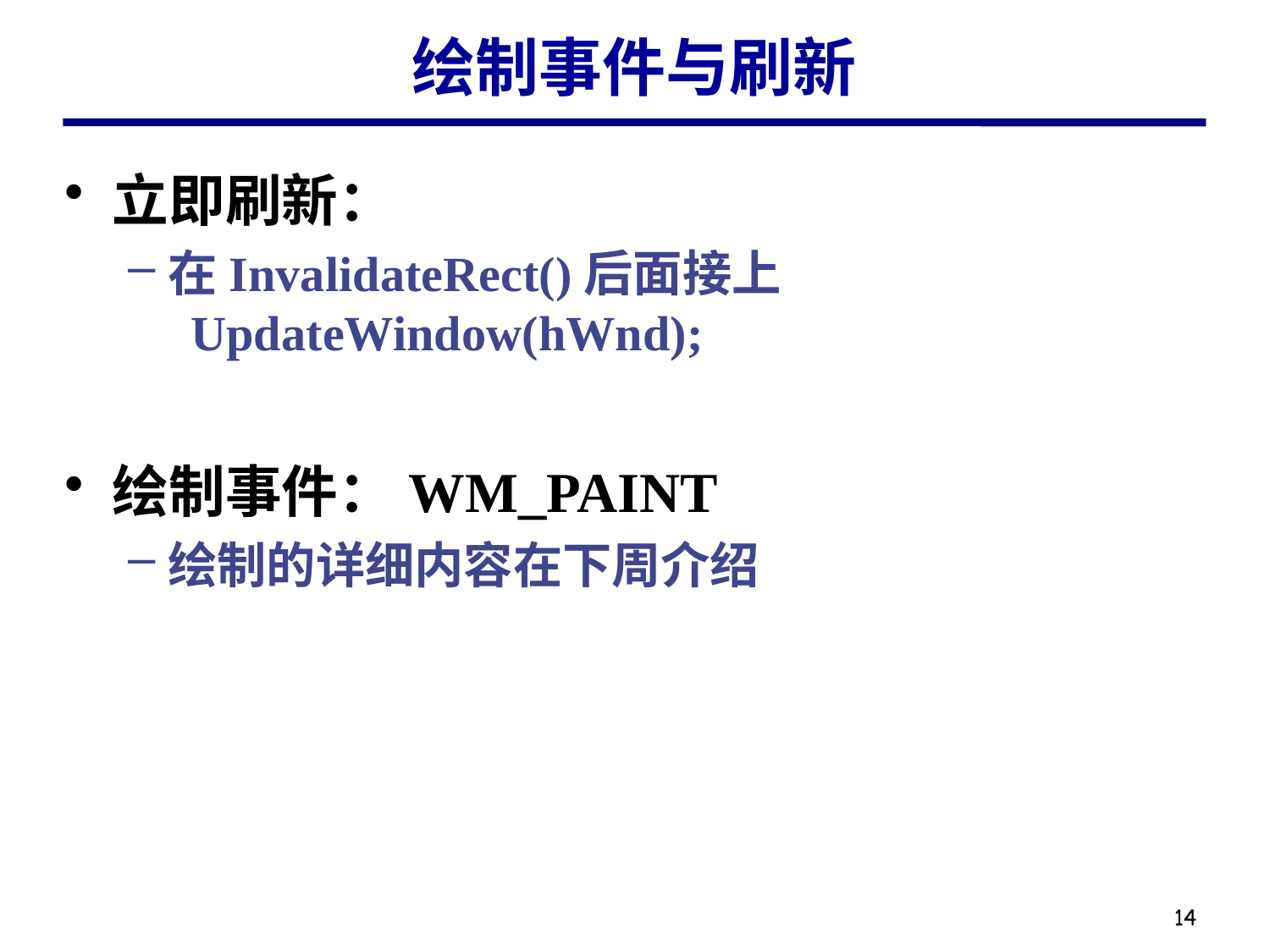

# 绘制事件与刷新
立即刷新：
在InvalidateRect()后面接上
 UpdateWindow(hWnd);

绘制事件：WM_PAINT
绘制的详细内容在下周介绍